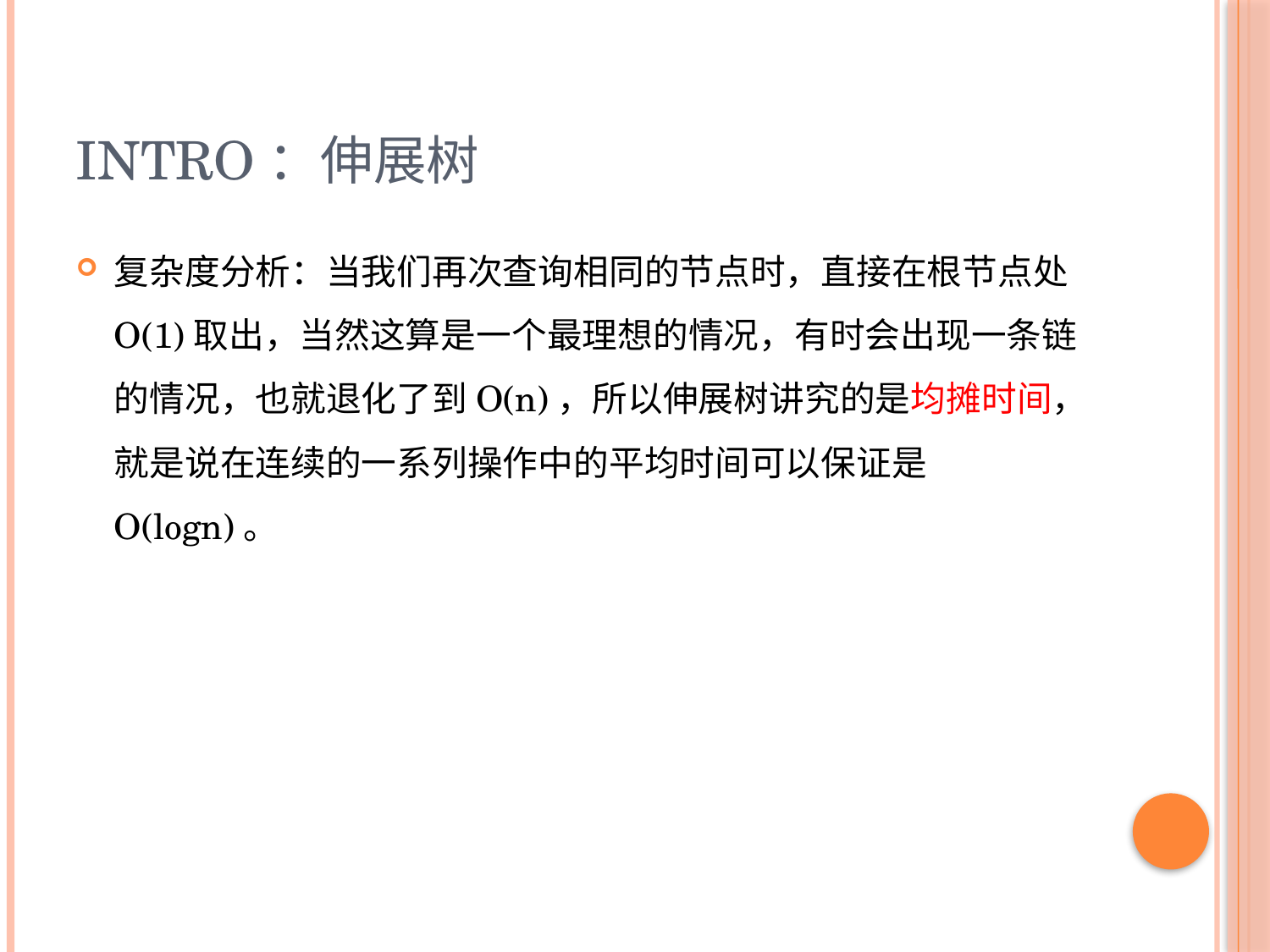

# Intro：伸展树
复杂度分析：当我们再次查询相同的节点时，直接在根节点处O(1)取出，当然这算是一个最理想的情况，有时会出现一条链的情况，也就退化了到O(n)，所以伸展树讲究的是均摊时间，就是说在连续的一系列操作中的平均时间可以保证是O(logn)。